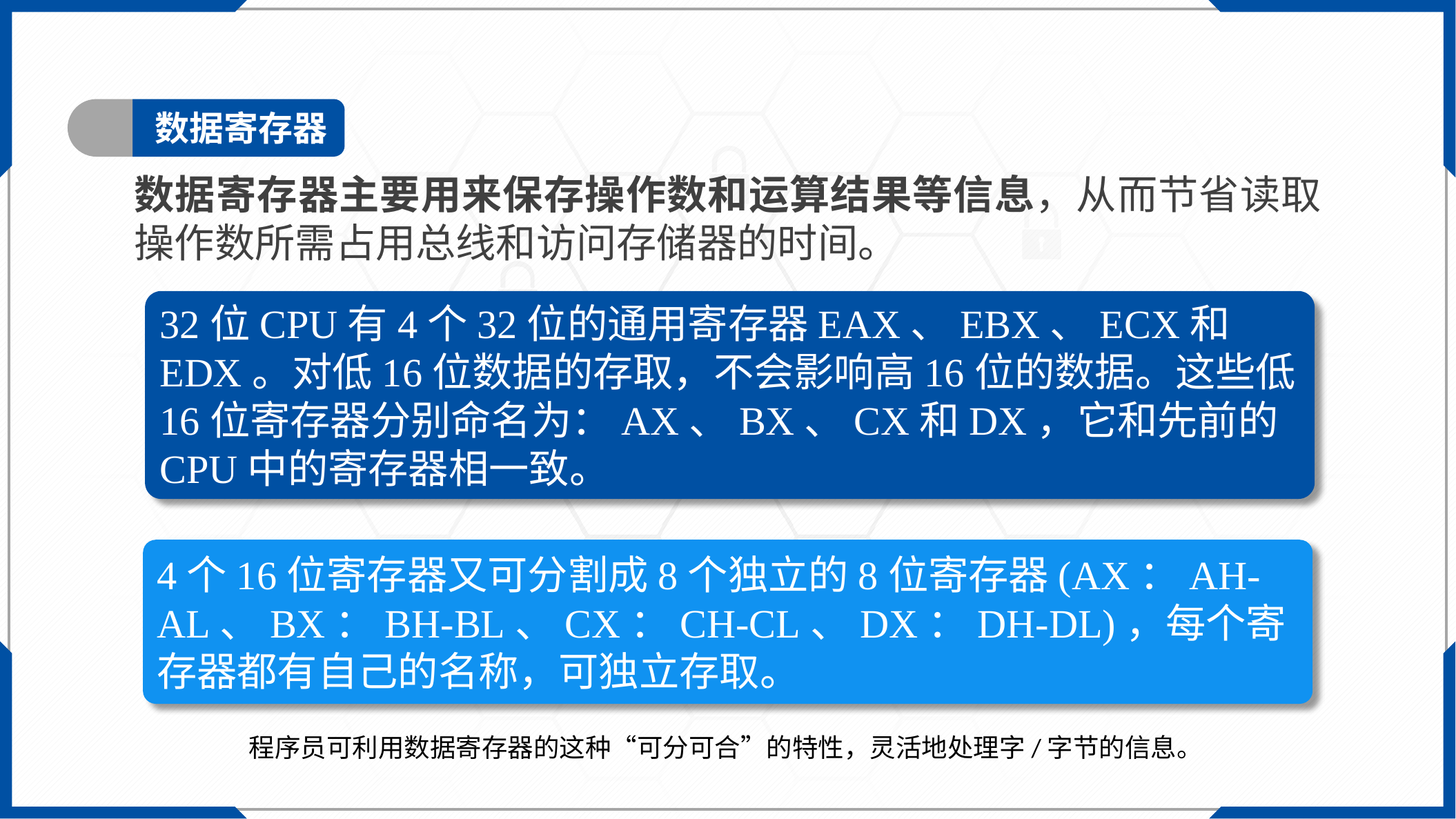

数据寄存器
数据寄存器主要用来保存操作数和运算结果等信息，从而节省读取操作数所需占用总线和访问存储器的时间。
32位CPU有4个32位的通用寄存器EAX、EBX、ECX和EDX。对低16位数据的存取，不会影响高16位的数据。这些低16位寄存器分别命名为：AX、BX、CX和DX，它和先前的CPU中的寄存器相一致。
4个16位寄存器又可分割成8个独立的8位寄存器(AX：AH-AL、BX：BH-BL、CX：CH-CL、DX：DH-DL)，每个寄存器都有自己的名称，可独立存取。
程序员可利用数据寄存器的这种“可分可合”的特性，灵活地处理字/字节的信息。